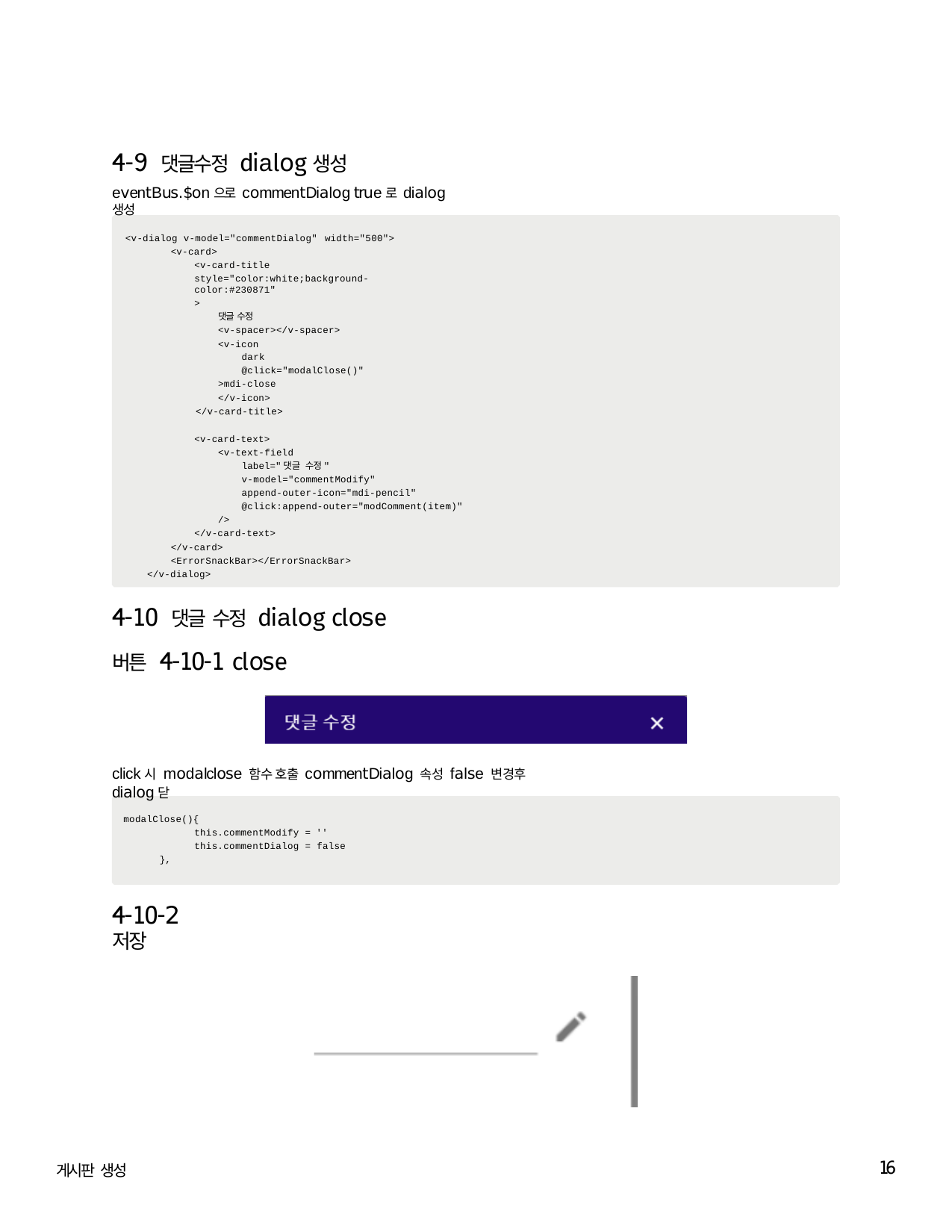

4-9 댓글수정 dialog생성
eventBus.$on으로 commentDialog true로 dialog 생성

<v-dialog v-model="commentDialog" width="500">
<v-card>
<v-card-title
style="color:white;background-color:#230871"
>
댓글 수정
<v-spacer></v-spacer>
<v-icon
dark  @click="modalClose()"
>mdi-close
</v-icon>
</v-card-title>

<v-card-text>
<v-text-field
label="댓글 수정"
v-model="commentModify"
append-outer-icon="mdi-pencil"  @click:append-outer="modComment(item)"
/>
</v-card-text>
</v-card>
<ErrorSnackBar></ErrorSnackBar>
</v-dialog>
4-10 댓글 수정 dialog close버튼  4-10-1 close

click시 modalclose 함수 호출 commentDialog 속성 false 변경후 dialog닫

modalClose(){
this.commentModify = ''  this.commentDialog = false
},
4-10-2 저장

16
게시판 생성